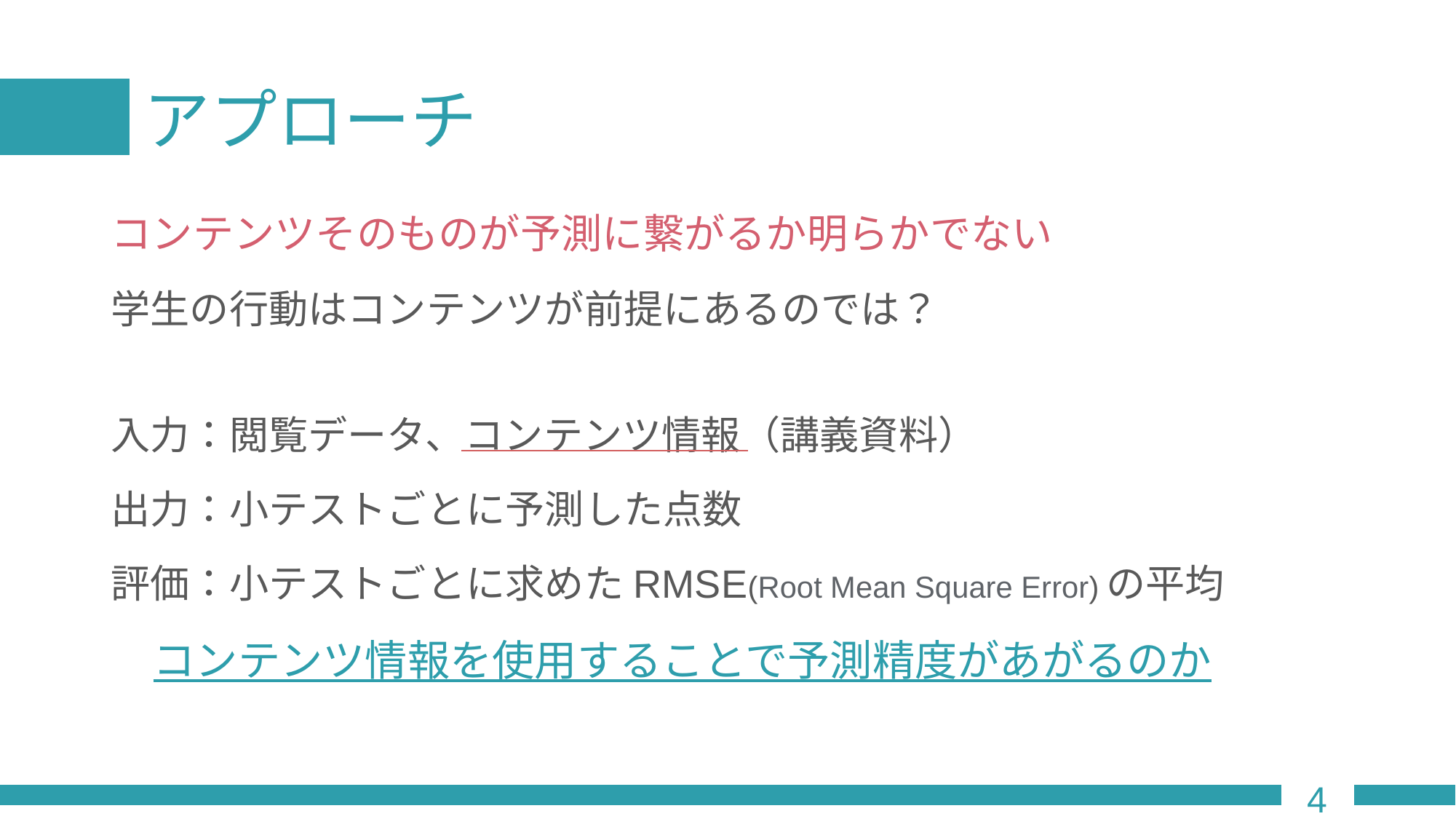

# アプローチ

コンテンツそのものが予測に繋がるか明らかでない
学生の行動はコンテンツが前提にあるのでは？

入力：閲覧データ、コンテンツ情報（講義資料）
出力：小テストごとに予測した点数
評価：小テストごとに求めたRMSE(Root Mean Square Error)の平均
　コンテンツ情報を使用することで予測精度があがるのか
4